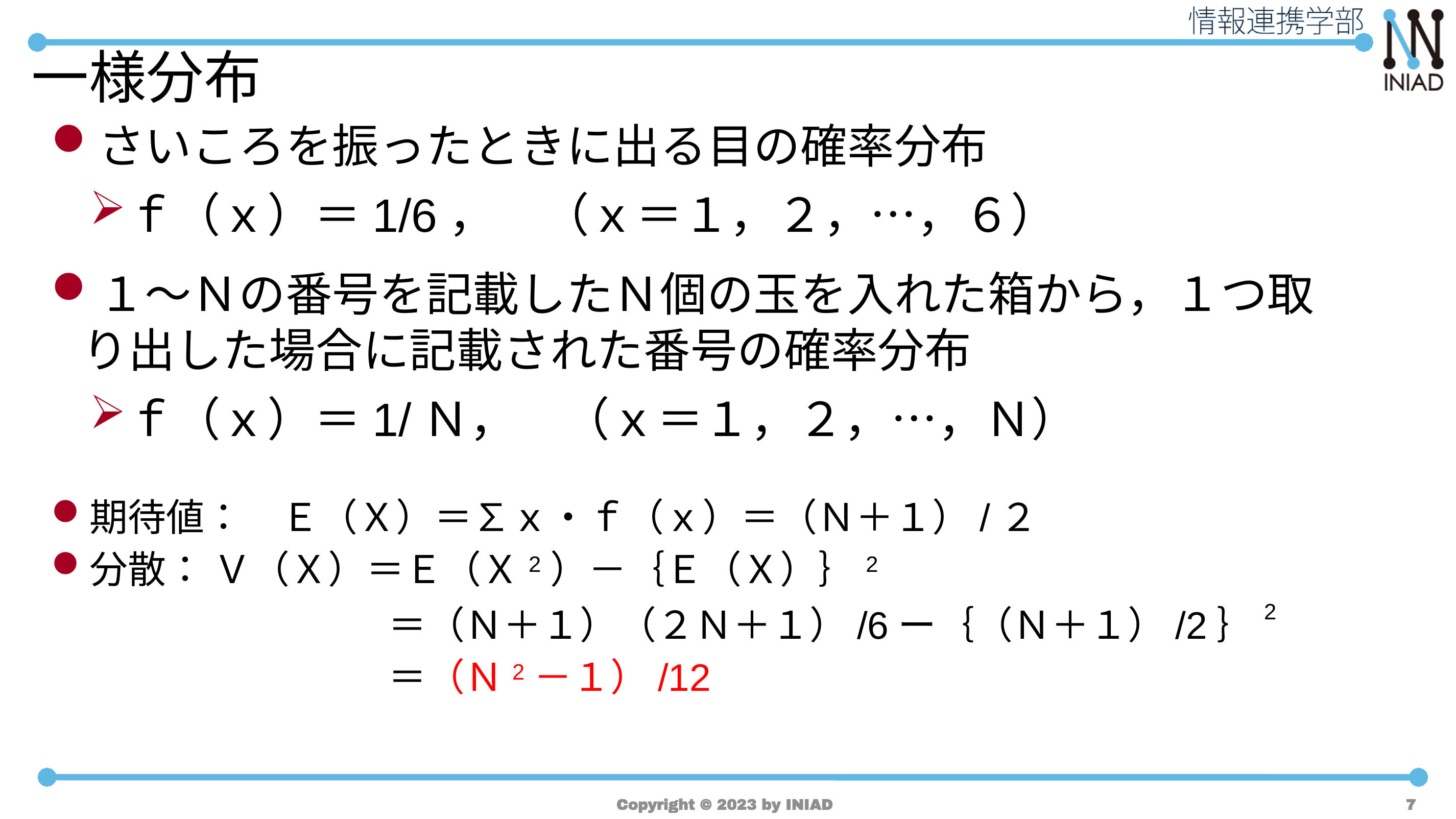

# 一様分布
さいころを振ったときに出る目の確率分布
ｆ（ｘ）＝1/6，　（ｘ＝１，２，…，６）
１～Ｎの番号を記載したＮ個の玉を入れた箱から，１つ取り出した場合に記載された番号の確率分布
ｆ（ｘ）＝1/Ｎ，　（ｘ＝１，２，…，Ｎ）
期待値：　Ｅ（Ｘ）＝∑ｘ・ｆ（ｘ）＝（Ｎ＋１）/２
分散： Ｖ（Ｘ）＝Ｅ（Ｘ2）－｛Ｅ（Ｘ）｝2
	　　　　　　　　＝（Ｎ＋１）（２Ｎ＋１）/6ー｛（Ｎ＋１）/2｝2
	　　　　　　　　＝（Ｎ2－１）/12
Copyright © 2023 by INIAD
7